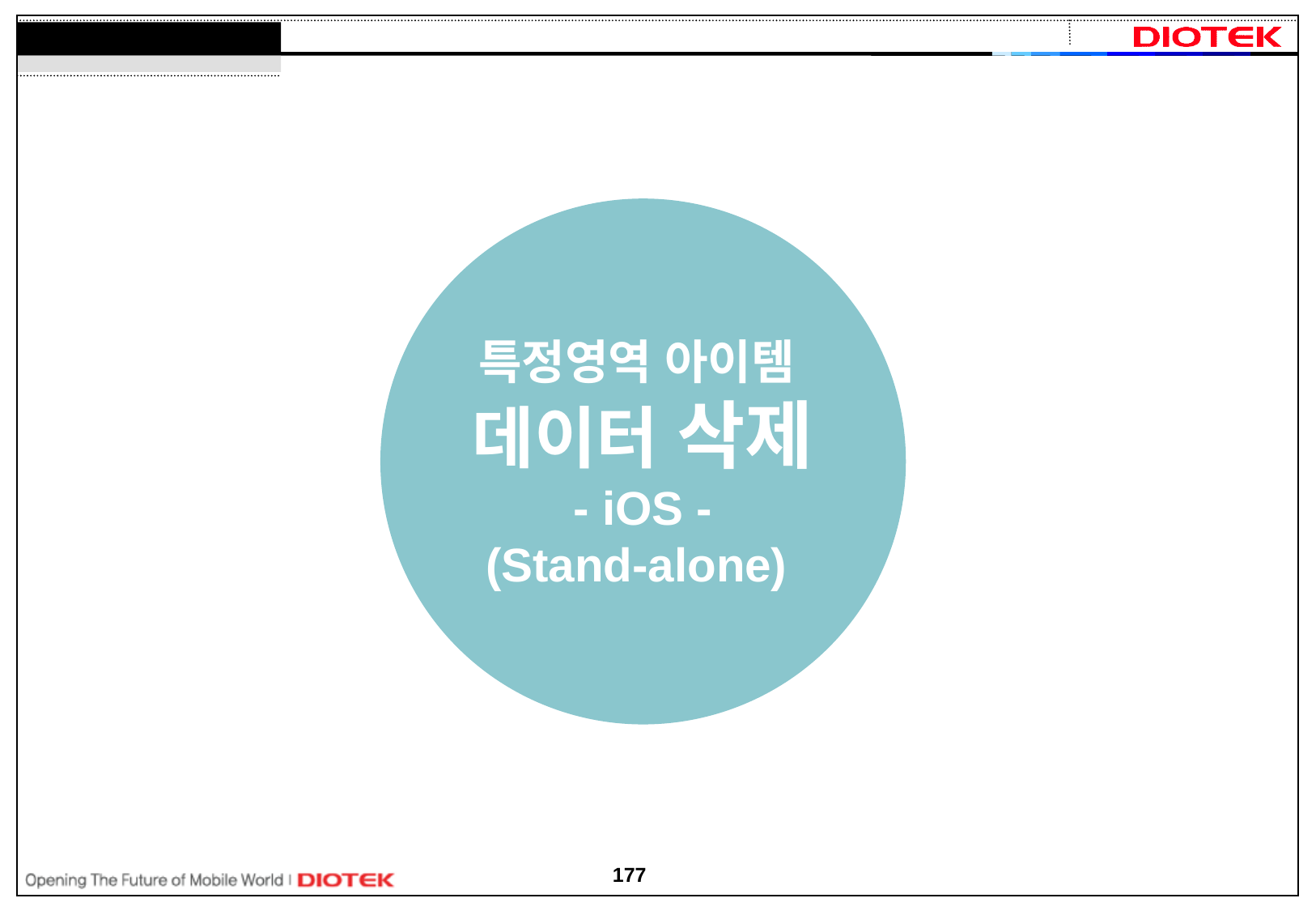

특정영역 아이템
데이터 삭제
- iOS -
(Stand-alone)